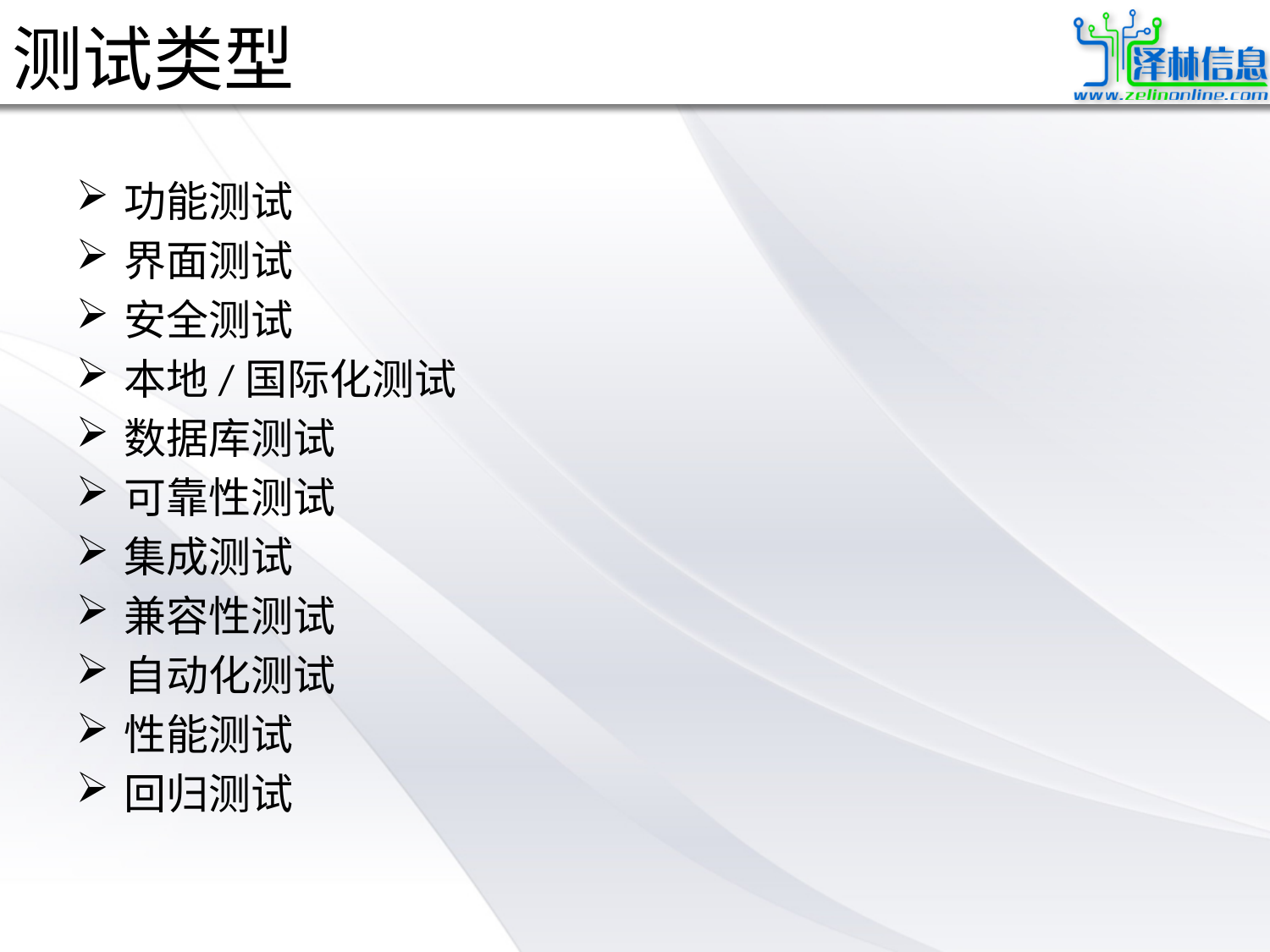

# 测试类型
功能测试
界面测试
安全测试
本地/国际化测试
数据库测试
可靠性测试
集成测试
兼容性测试
自动化测试
性能测试
回归测试